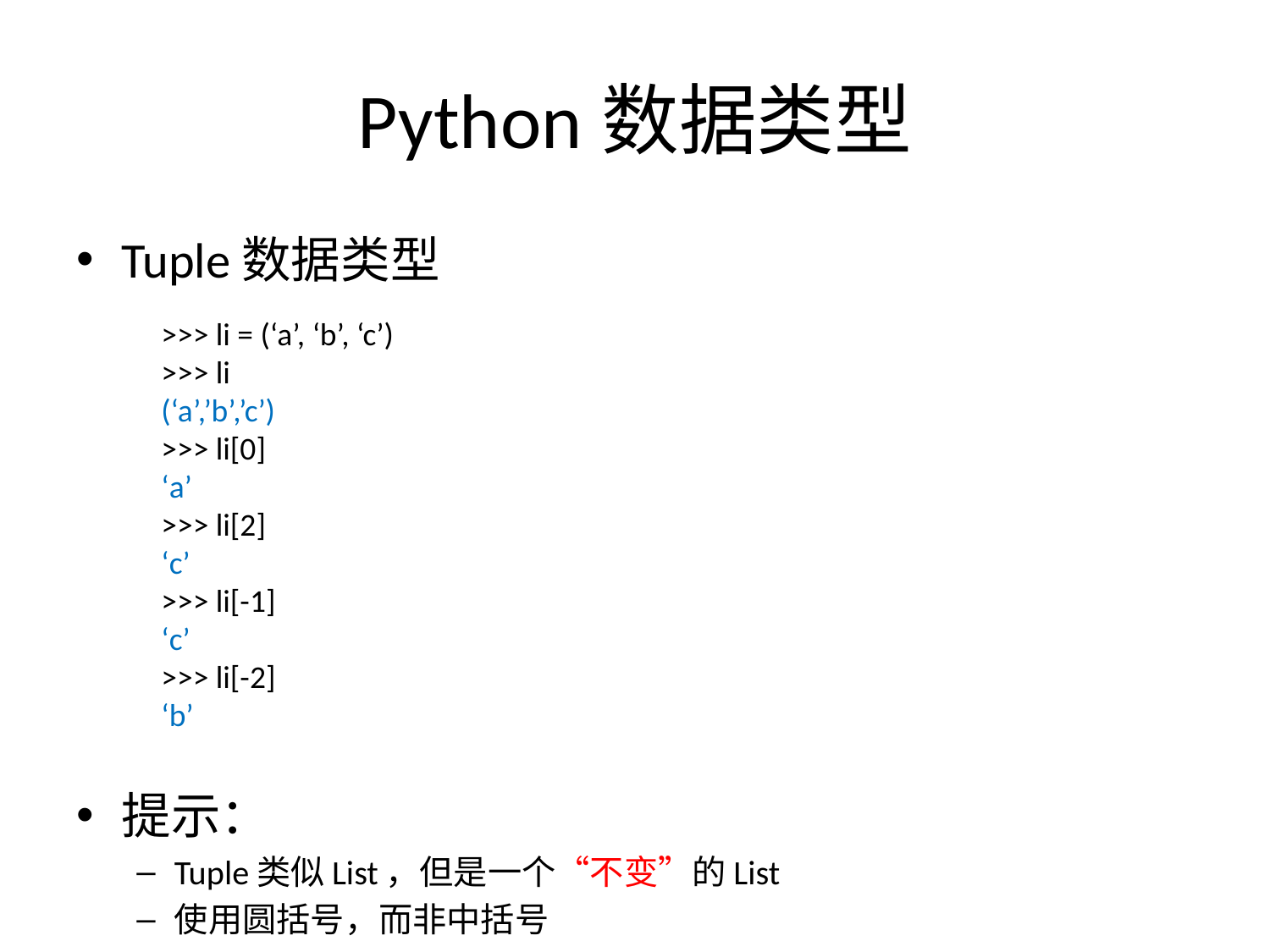

# Python数据类型
Tuple数据类型

提示：
Tuple类似List，但是一个“不变”的List
使用圆括号，而非中括号
>>> li = (‘a’, ‘b’, ‘c’)
>>> li
(‘a’,’b’,’c’)
>>> li[0]
‘a’
>>> li[2]
‘c’
>>> li[-1]
‘c’
>>> li[-2]
‘b’